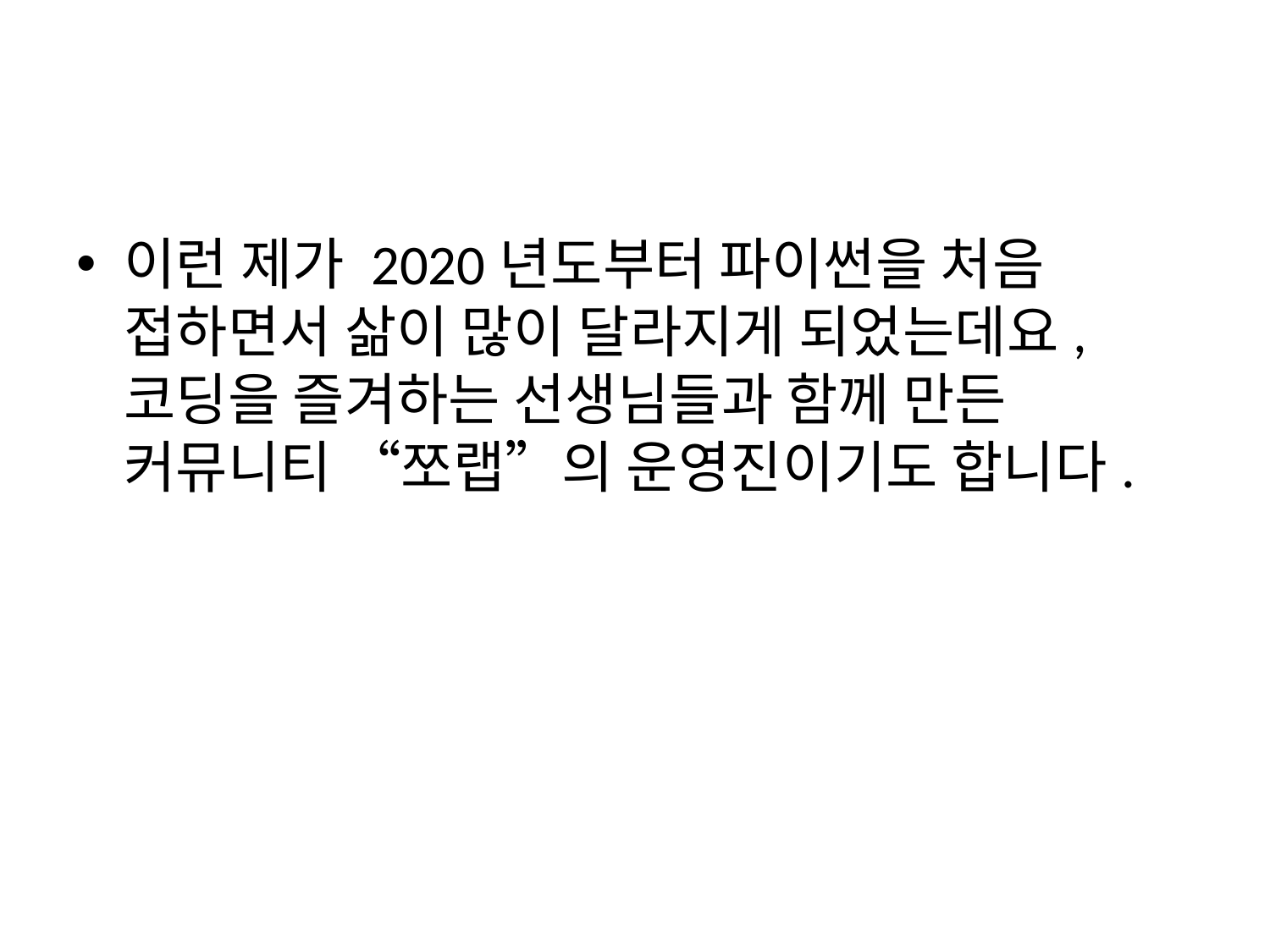

#
이런 제가 2020년도부터 파이썬을 처음 접하면서 삶이 많이 달라지게 되었는데요, 코딩을 즐겨하는 선생님들과 함께 만든 커뮤니티 “쪼랩”의 운영진이기도 합니다.